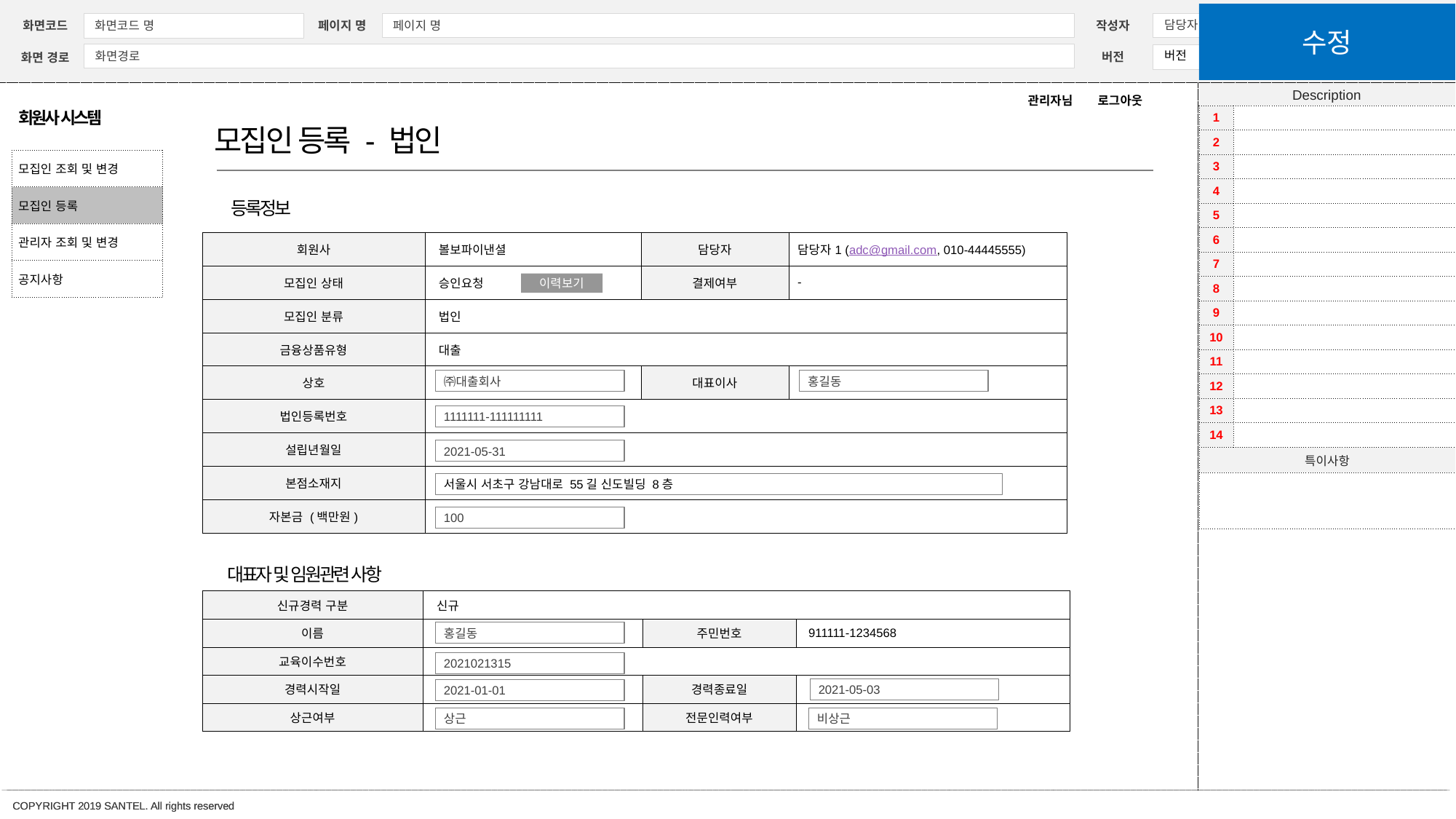

수정
관리자님
로그아웃
회원사 시스템
| 1 |  |
| --- | --- |
| 2 |  |
| 3 |  |
| 4 |  |
| 5 |  |
| 6 |  |
| 7 |  |
| 8 |  |
| 9 |  |
| 10 |  |
| 11 |  |
| 12 |  |
| 13 |  |
| 14 |  |
| 특이사항 |  |
|  |  |
모집인 등록 - 법인
| 모집인 조회 및 변경 |
| --- |
| 모집인 등록 |
| 관리자 조회 및 변경 |
| 공지사항 |
등록정보
| 회원사 | 볼보파이낸셜 | 담당자 | 담당자1 (adc@gmail.com, 010-44445555) |
| --- | --- | --- | --- |
| 모집인 상태 | 승인요청 | 결제여부 | - |
| 모집인 분류 | 법인 |  |  |
| 금융상품유형 | 대출 |  |  |
| 상호 |  | 대표이사 |  |
| 법인등록번호 |  |  |  |
| 설립년월일 |  |  |  |
| 본점소재지 |  |  |  |
| 자본금 (백만원) |  |  |  |
이력보기
㈜대출회사
홍길동
1111111-111111111
2021-05-31
서울시 서초구 강남대로 55길 신도빌딩 8층
100
대표자 및 임원관련 사항
| 신규경력 구분 | 신규 |  |  |
| --- | --- | --- | --- |
| 이름 |  | 주민번호 | 911111-1234568 |
| 교육이수번호 |  |  |  |
| 경력시작일 |  | 경력종료일 |  |
| 상근여부 |  | 전문인력여부 |  |
홍길동
2021021315
2021-05-03
2021-01-01
상근
비상근